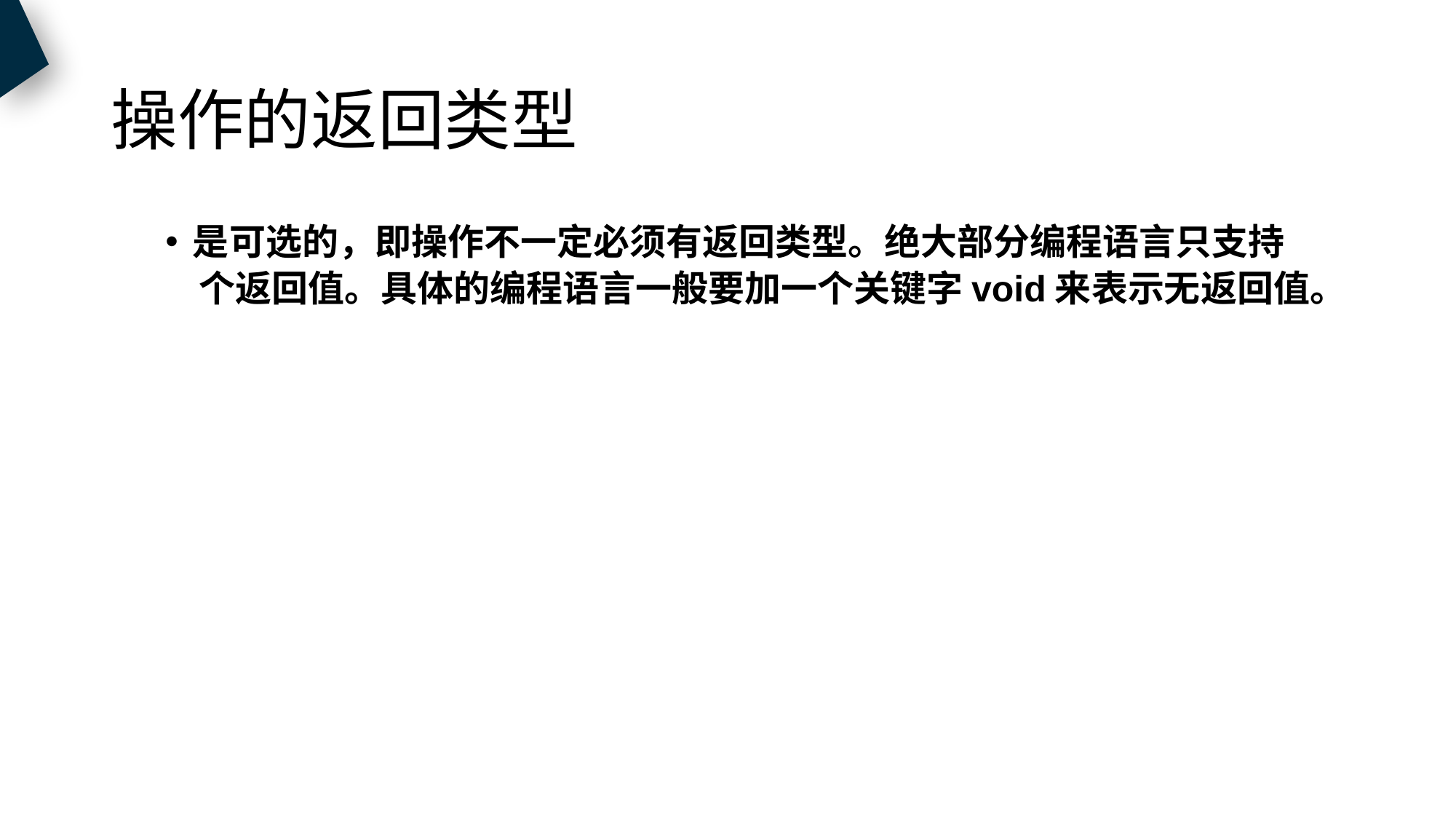

# 操作的返回类型
是可选的，即操作不一定必须有返回类型。绝大部分编程语言只支持
   个返回值。具体的编程语言一般要加一个关键字void来表示无返回值。